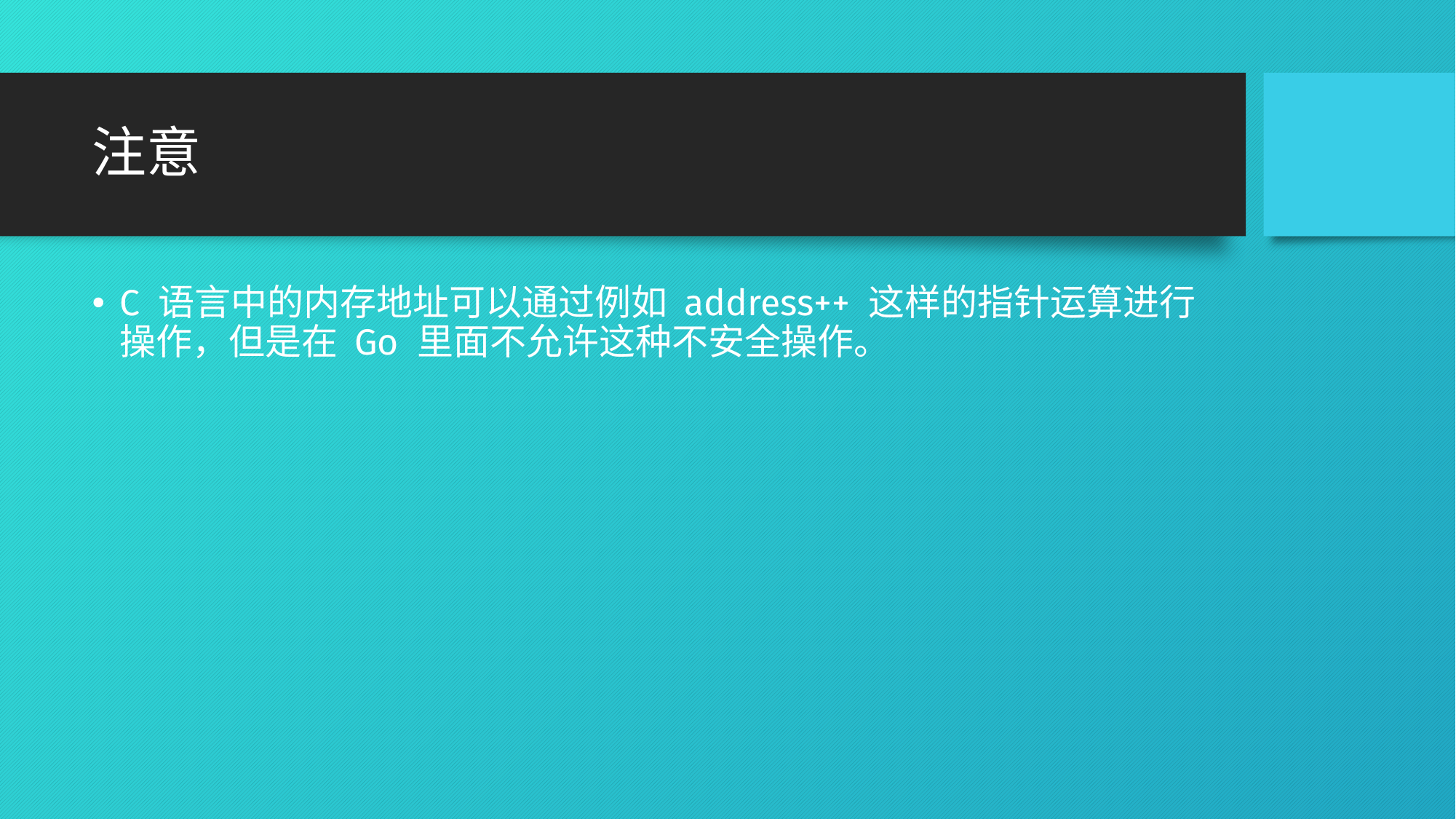

# 注意
C 语言中的内存地址可以通过例如 address++ 这样的指针运算进行操作，但是在 Go 里面不允许这种不安全操作。